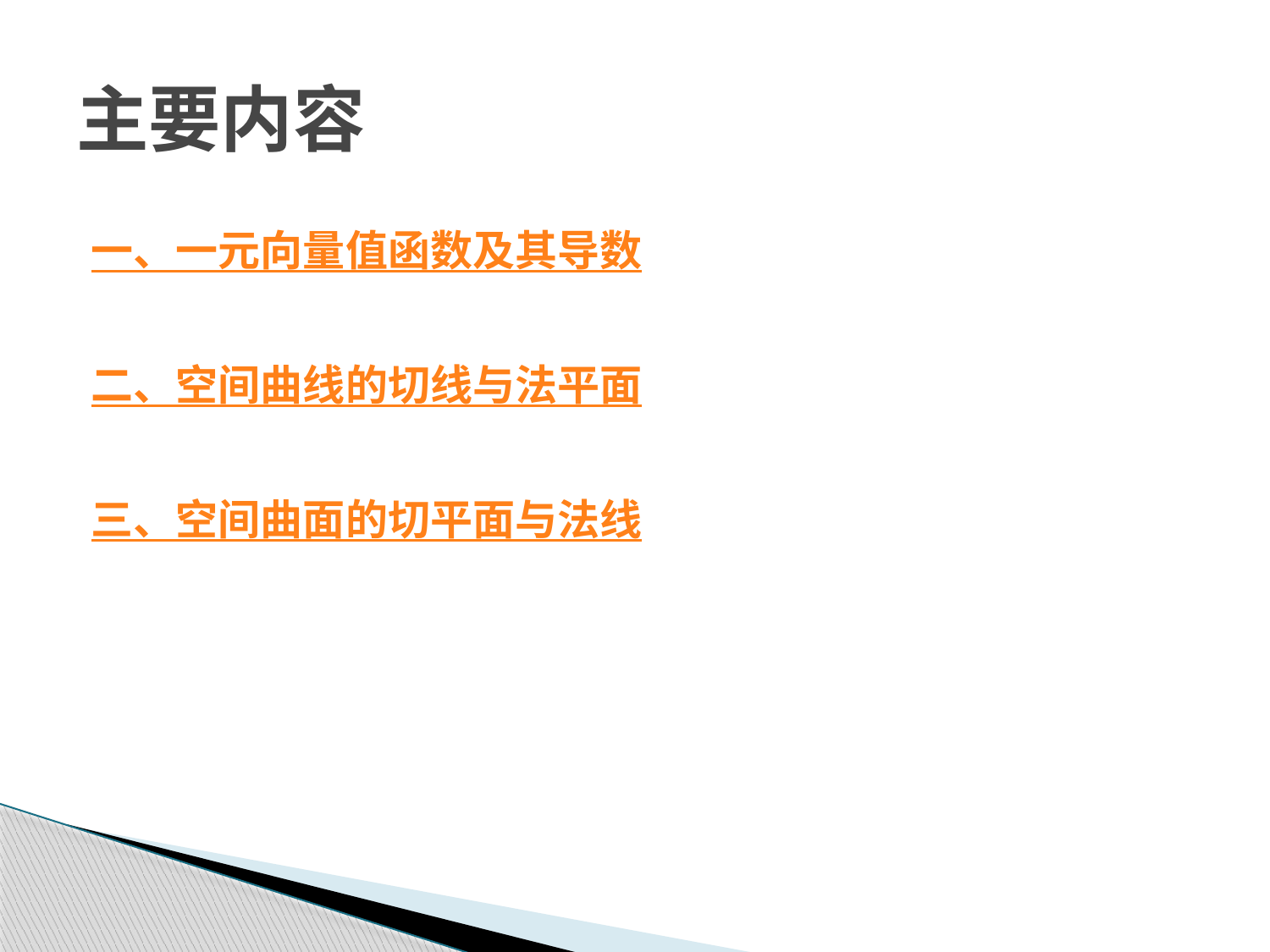

# 主要内容
一、一元向量值函数及其导数

二、空间曲线的切线与法平面

三、空间曲面的切平面与法线